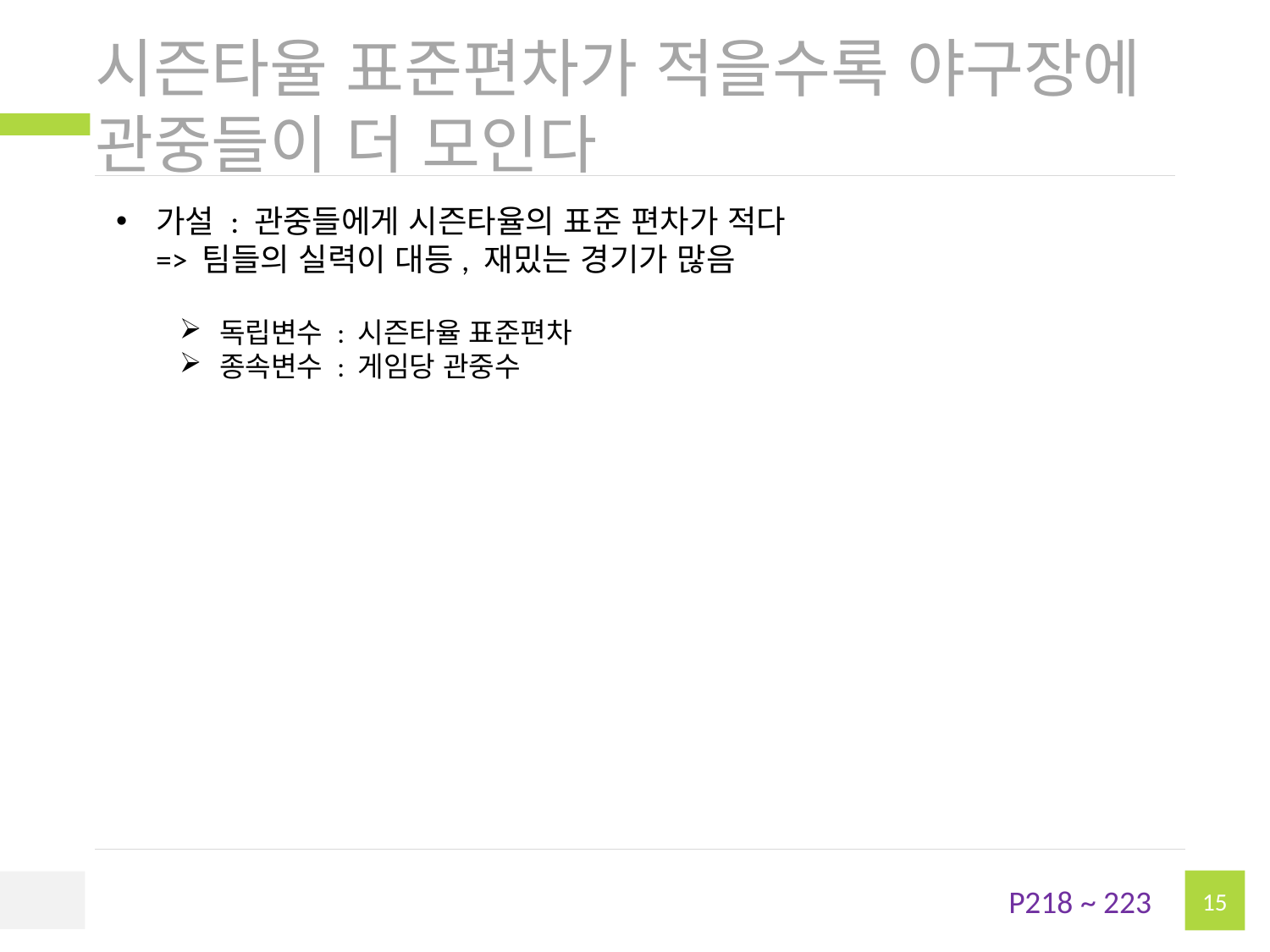

# 시즌타율 표준편차가 적을수록 야구장에 관중들이 더 모인다
가설 : 관중들에게 시즌타율의 표준 편차가 적다
=> 팀들의 실력이 대등, 재밌는 경기가 많음

독립변수 : 시즌타율 표준편차
종속변수 : 게임당 관중수

P218 ~ 223